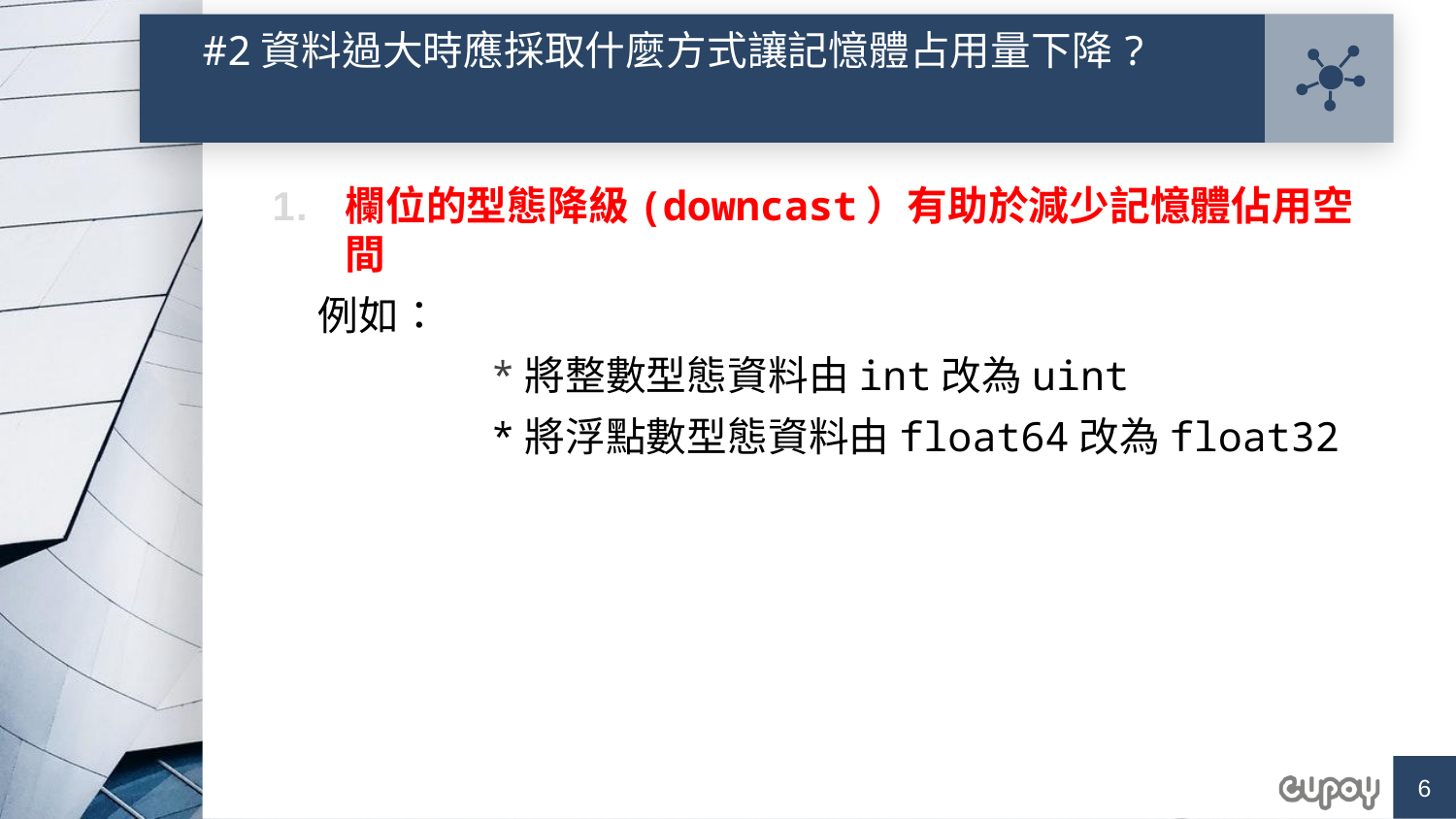

# #2資料過大時應採取什麼方式讓記憶體占用量下降?

欄位的型態降級(downcast）有助於減少記憶體佔用空間
    例如：
         *將整數型態資料由int改為uint
         *將浮點數型態資料由float64改為float32
6